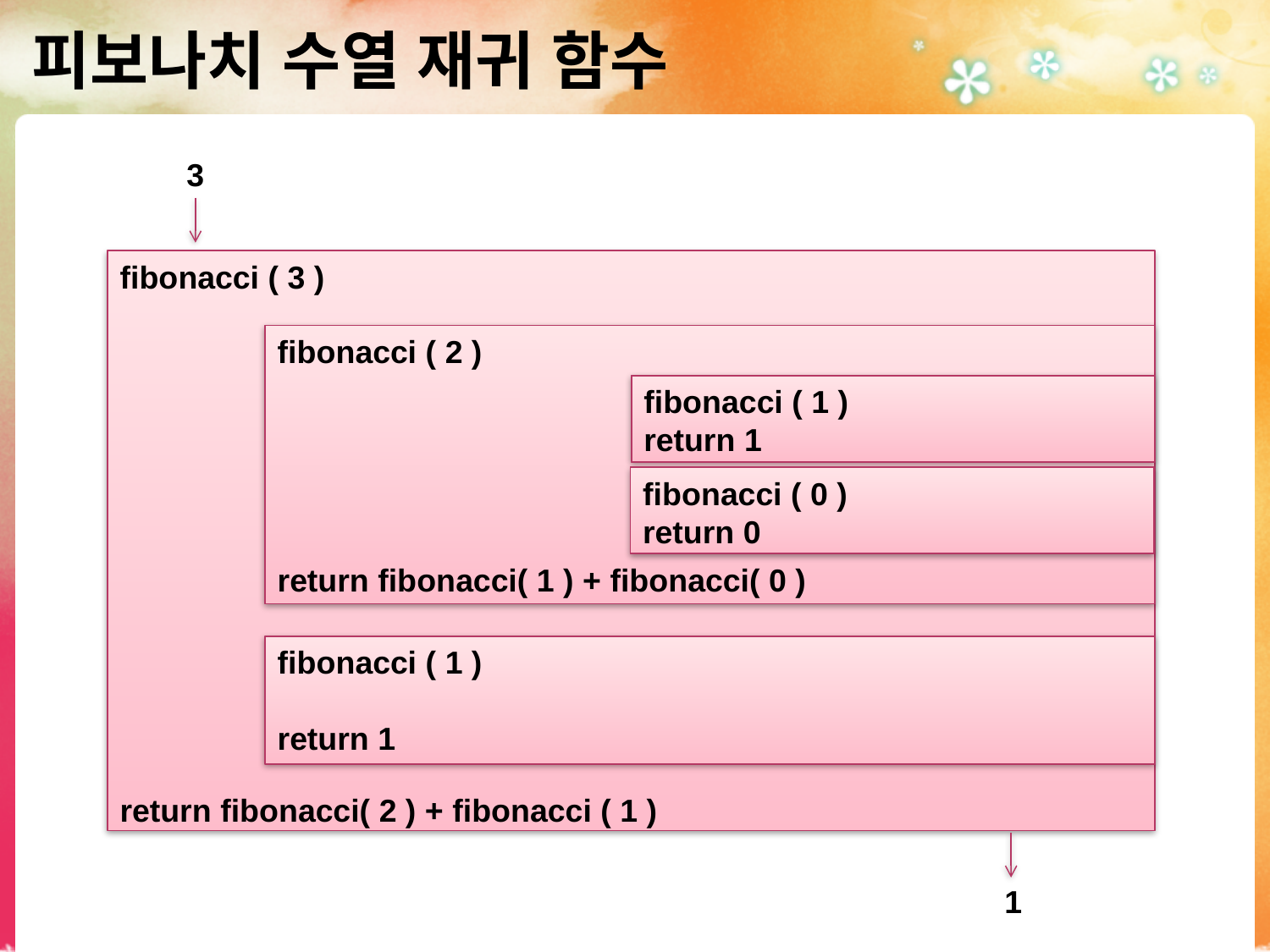

# 피보나치 수열 재귀 함수
3
fibonacci ( 3 )

return fibonacci( 2 ) + fibonacci ( 1 )
fibonacci ( 2 )

return fibonacci( 1 ) + fibonacci( 0 )
fibonacci ( 1 )
return 1

fibonacci ( 0 )
return 0

fibonacci ( 1 )

return 1
1